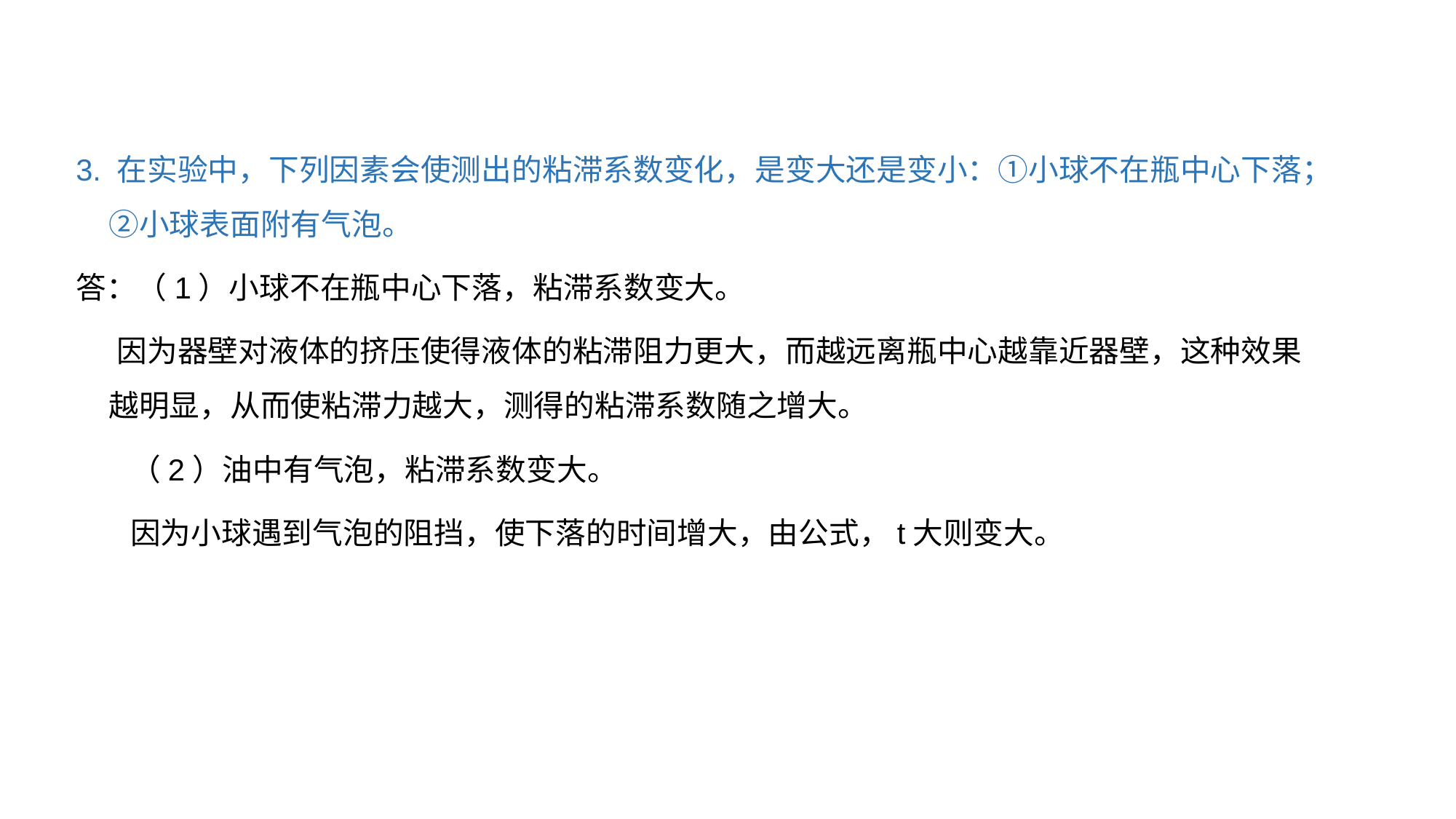

3. 在实验中，下列因素会使测出的粘滞系数变化，是变大还是变小：①小球不在瓶中心下落；②小球表面附有气泡。
答：（1）小球不在瓶中心下落，粘滞系数变大。
     因为器壁对液体的挤压使得液体的粘滞阻力更大，而越远离瓶中心越靠近器壁，这种效果越明显，从而使粘滞力越大，测得的粘滞系数随之增大。
       （2）油中有气泡，粘滞系数变大。
       因为小球遇到气泡的阻挡，使下落的时间增大，由公式，t大则变大。